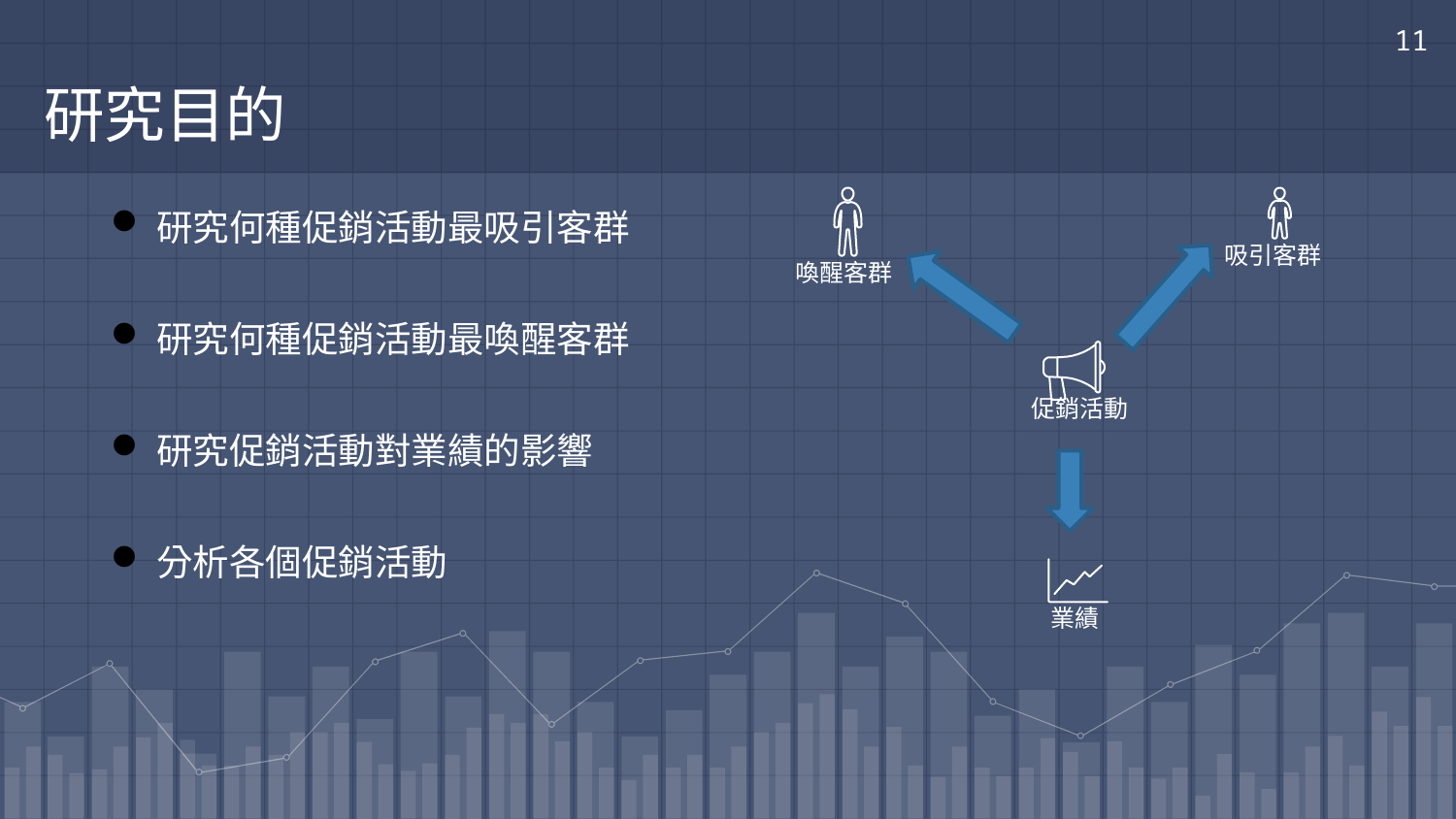

11
# 研究目的

研究何種促銷活動最吸引客群

研究何種促銷活動最喚醒客群

研究促銷活動對業績的影響

分析各個促銷活動

吸引客群
喚醒客群

促銷活動

業績